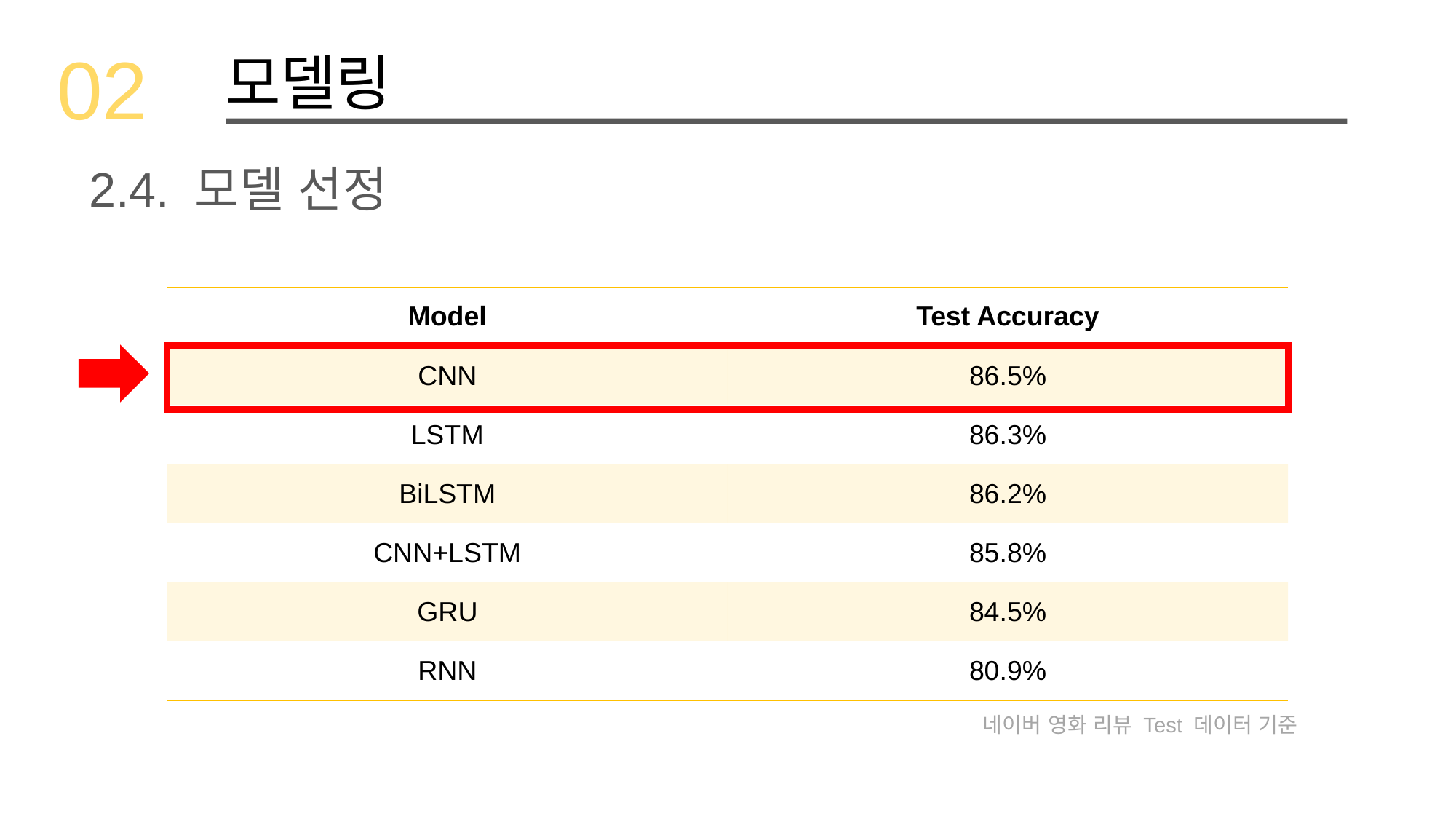

02
모델링

2.4. 모델 선정
| Model | Test Accuracy |
| --- | --- |
| CNN | 86.5% |
| LSTM | 86.3% |
| BiLSTM | 86.2% |
| CNN+LSTM | 85.8% |
| GRU | 84.5% |
| RNN | 80.9% |

네이버 영화 리뷰 Test 데이터 기준